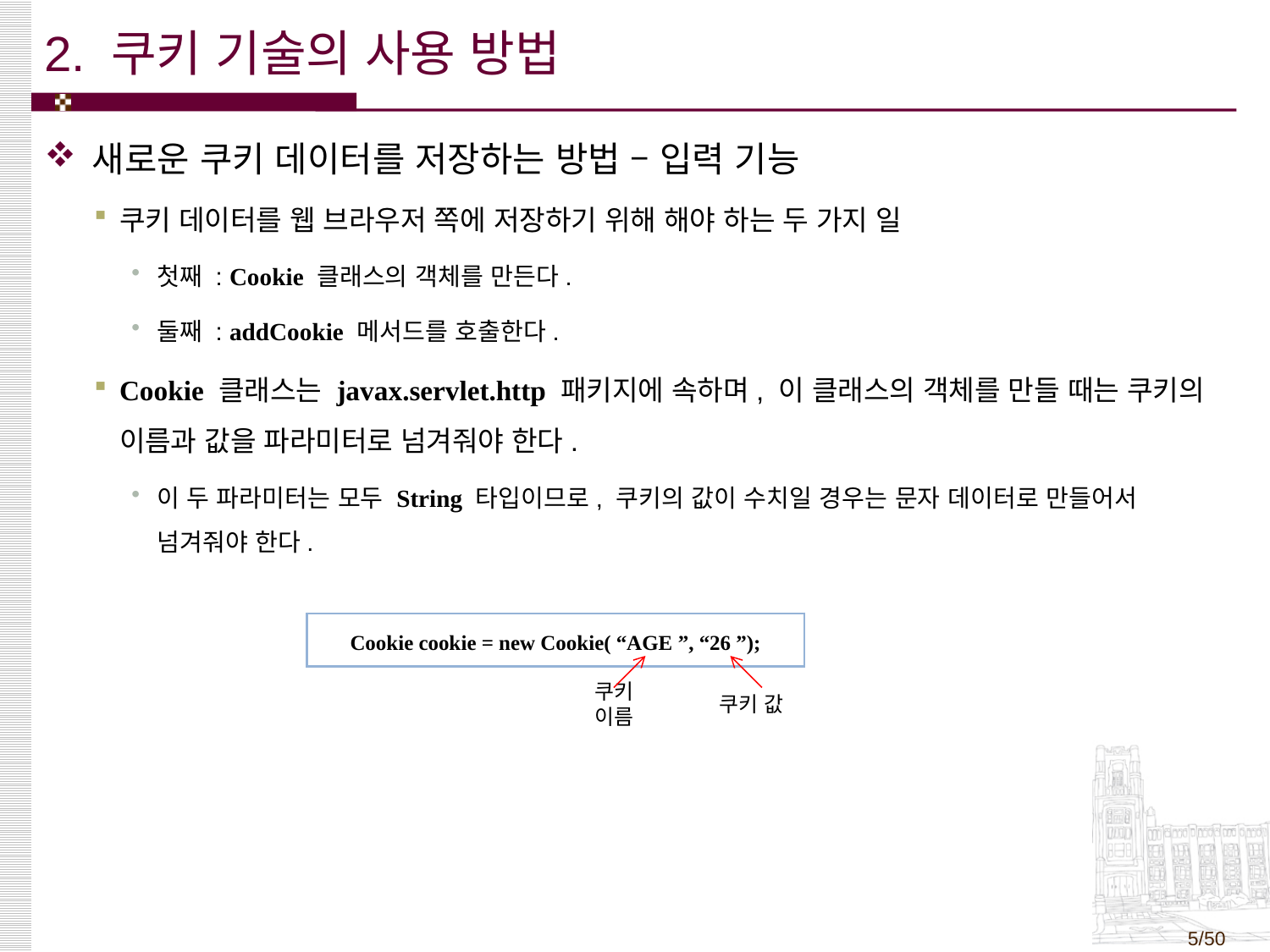

# 2. 쿠키 기술의 사용 방법
새로운 쿠키 데이터를 저장하는 방법 – 입력 기능
쿠키 데이터를 웹 브라우저 쪽에 저장하기 위해 해야 하는 두 가지 일
첫째 : Cookie 클래스의 객체를 만든다.
둘째 : addCookie 메서드를 호출한다.
Cookie 클래스는 javax.servlet.http 패키지에 속하며, 이 클래스의 객체를 만들 때는 쿠키의 이름과 값을 파라미터로 넘겨줘야 한다.
이 두 파라미터는 모두 String 타입이므로, 쿠키의 값이 수치일 경우는 문자 데이터로 만들어서 넘겨줘야 한다.

| Cookie cookie = new Cookie( “AGE ”, “26 ”); |
| --- |
쿠키 이름
쿠키 값